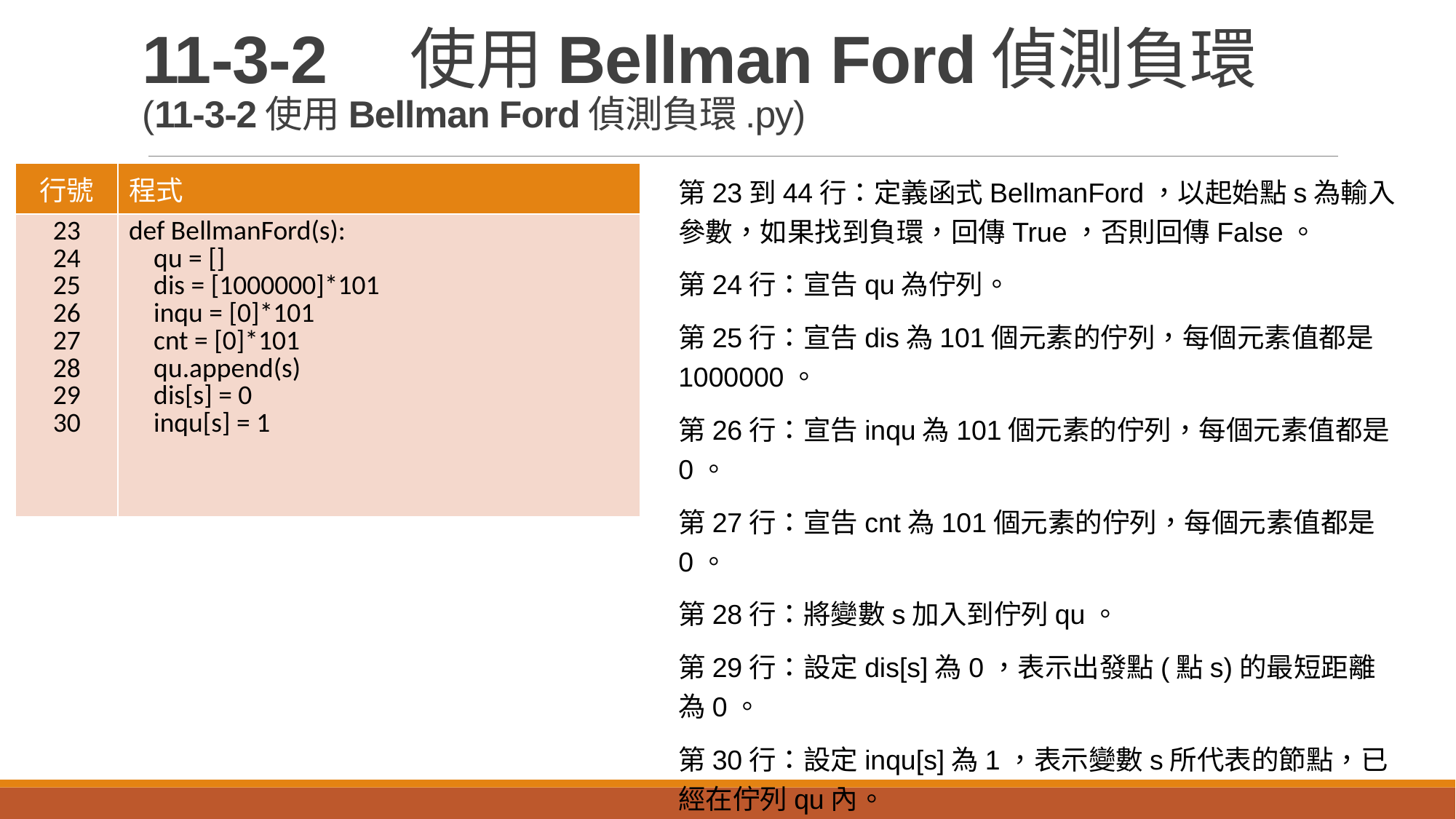

# 11-3-2　使用Bellman Ford偵測負環 (11-3-2使用Bellman Ford偵測負環.py)
| 行號 | 程式 |
| --- | --- |
| 23 24 25 26 27 28 29 30 | def BellmanFord(s): qu = [] dis = [1000000]\*101 inqu = [0]\*101 cnt = [0]\*101 qu.append(s) dis[s] = 0 inqu[s] = 1 |

第23到44行：定義函式BellmanFord，以起始點s為輸入參數，如果找到負環，回傳True，否則回傳False。
第24行：宣告qu為佇列。
第25行：宣告dis為101個元素的佇列，每個元素值都是1000000。
第26行：宣告inqu為101個元素的佇列，每個元素值都是0。
第27行：宣告cnt為101個元素的佇列，每個元素值都是0。
第28行：將變數s加入到佇列qu。
第29行：設定dis[s]為0，表示出發點(點s)的最短距離為0。
第30行：設定inqu[s]為1，表示變數s所代表的節點，已經在佇列qu內。